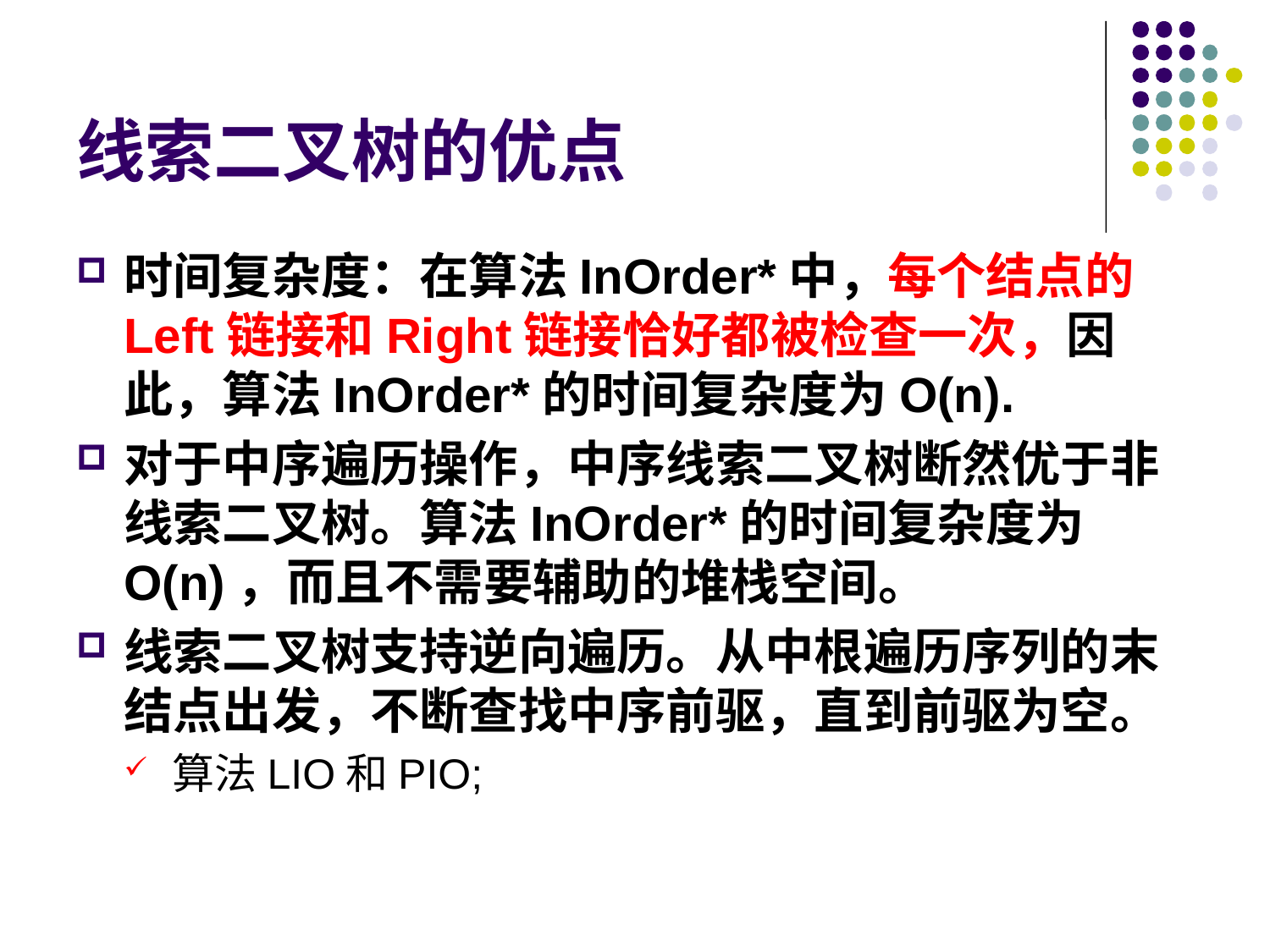

# 线索二叉树的优点
时间复杂度：在算法InOrder*中，每个结点的Left链接和Right链接恰好都被检查一次，因此，算法InOrder*的时间复杂度为O(n).
对于中序遍历操作，中序线索二叉树断然优于非线索二叉树。算法InOrder*的时间复杂度为O(n)，而且不需要辅助的堆栈空间。
线索二叉树支持逆向遍历。从中根遍历序列的末结点出发，不断查找中序前驱，直到前驱为空。
算法LIO和PIO;